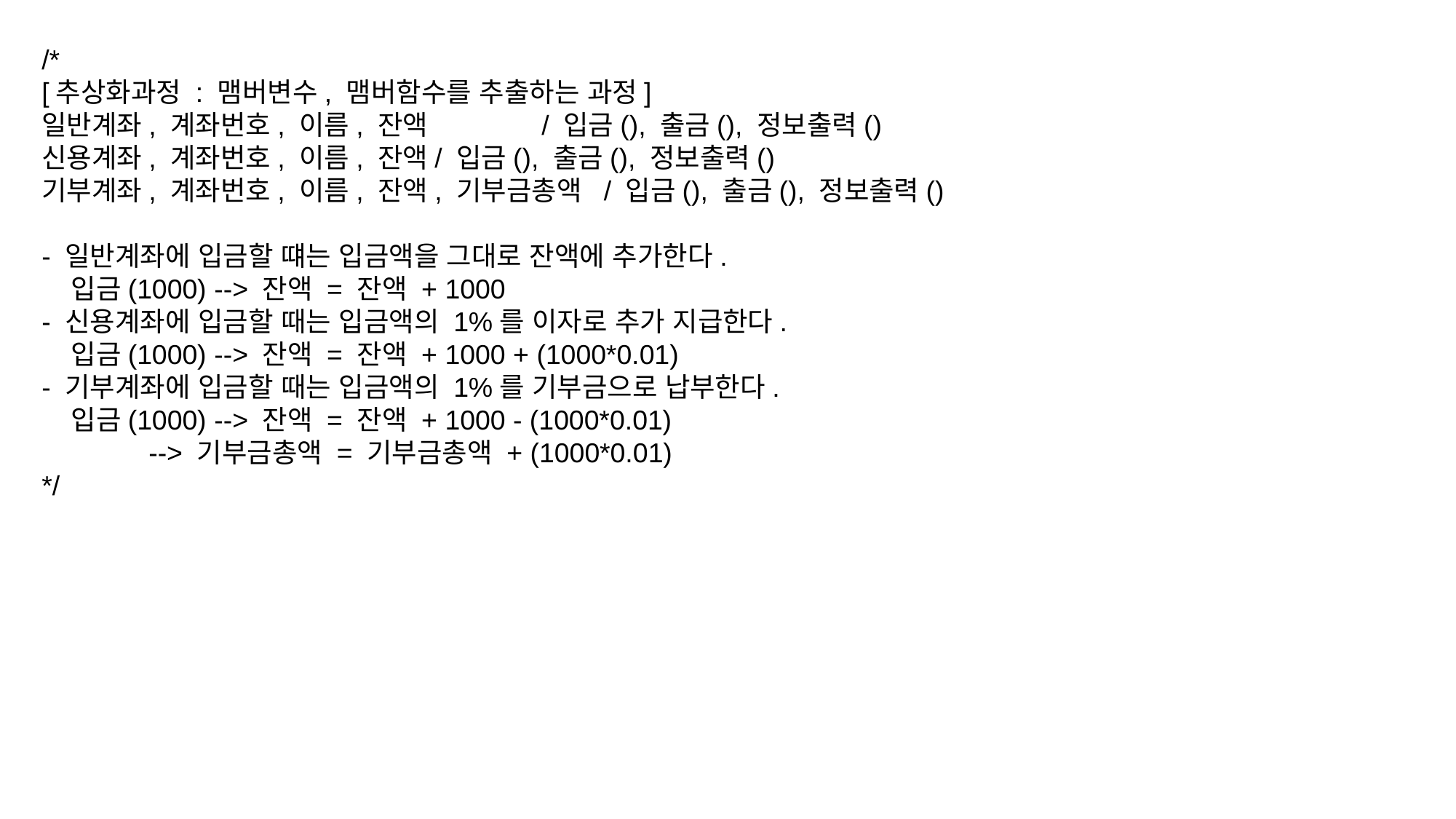

/*
[추상화과정 : 맴버변수, 맴버함수를 추출하는 과정]
일반계좌, 계좌번호, 이름, 잔액              / 입금(), 출금(), 정보출력()
신용계좌, 계좌번호, 이름, 잔액/ 입금(), 출금(), 정보출력()
기부계좌, 계좌번호, 이름, 잔액, 기부금총액  / 입금(), 출금(), 정보출력()

- 일반계좌에 입금할 떄는 입금액을 그대로 잔액에 추가한다.
   입금(1000) --> 잔액 = 잔액 + 1000
- 신용계좌에 입금할 때는 입금액의 1%를 이자로 추가 지급한다.
   입금(1000) --> 잔액 = 잔액 + 1000 + (1000*0.01)
- 기부계좌에 입금할 때는 입금액의 1%를 기부금으로 납부한다.
   입금(1000) --> 잔액 = 잔액 + 1000 - (1000*0.01)
              --> 기부금총액 = 기부금총액 + (1000*0.01)
*/